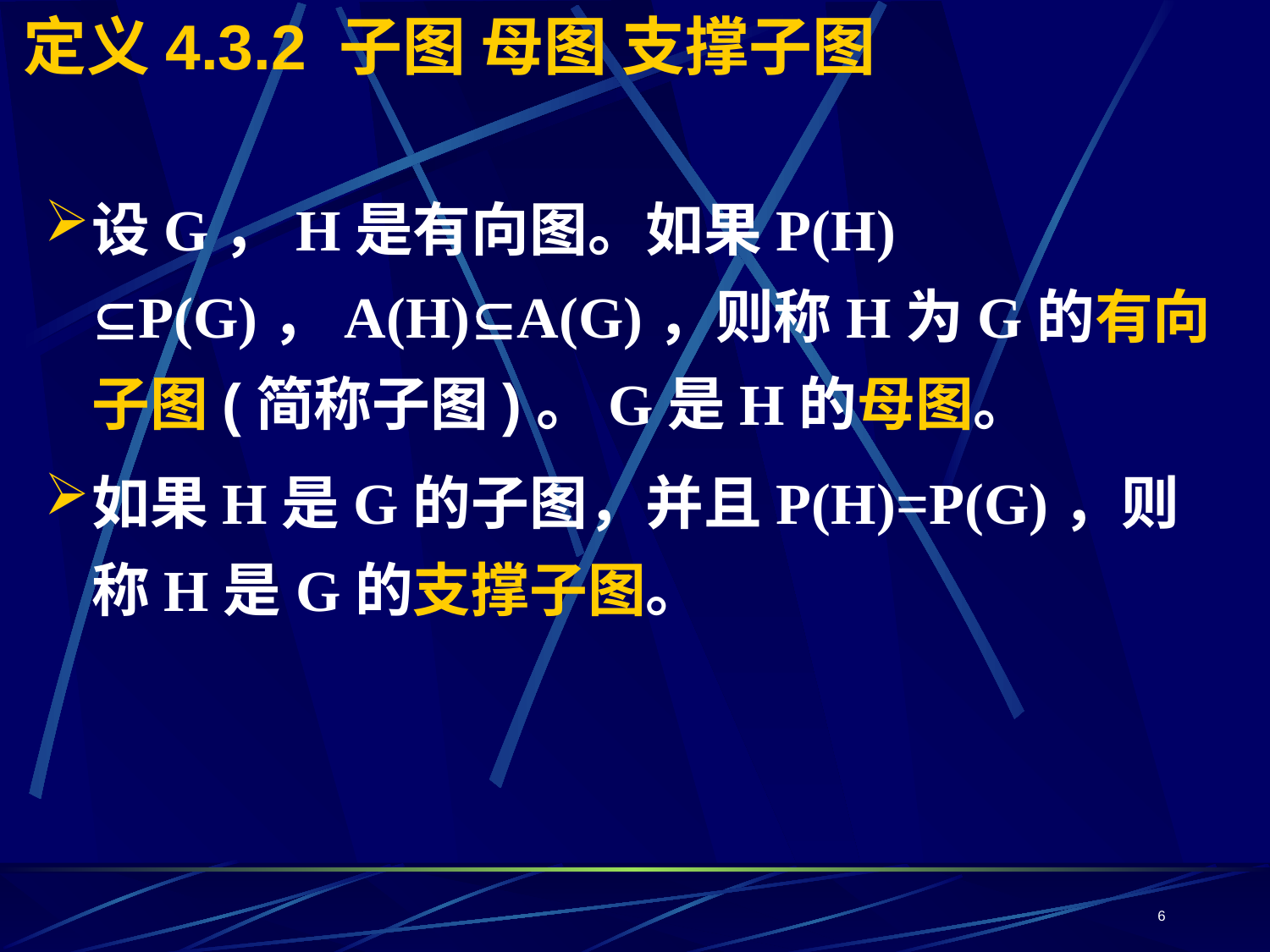

# 定义4.3.2 子图 母图 支撑子图
设G，H是有向图。如果P(H) ⊆P(G)，A(H)⊆A(G)，则称H为G的有向子图(简称子图)。G是H的母图。
如果H是G的子图，并且P(H)=P(G)，则称H是G的支撑子图。
6